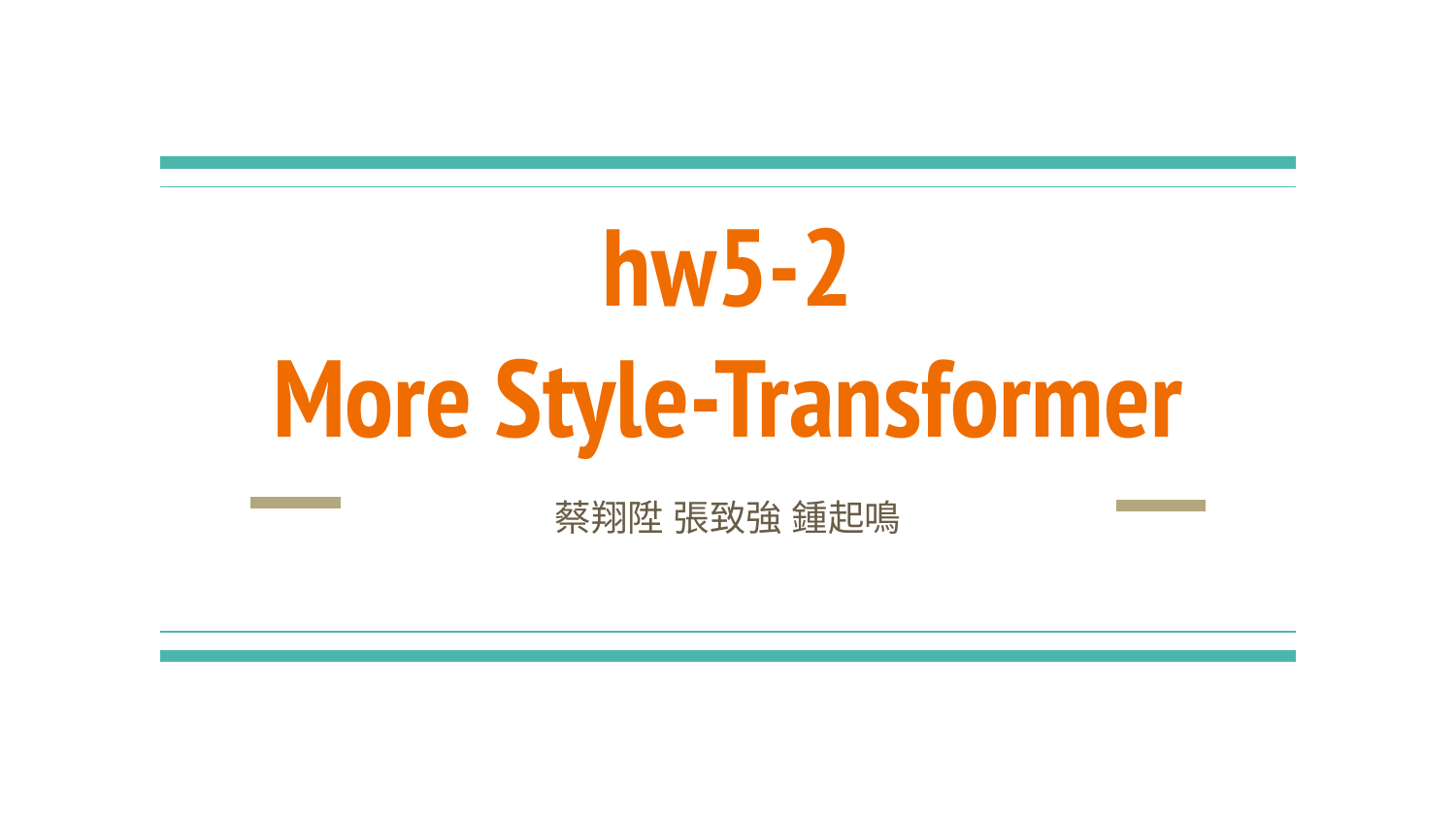

# hw5-2
More Style-Transformer
蔡翔陞 張致強 鍾起鳴